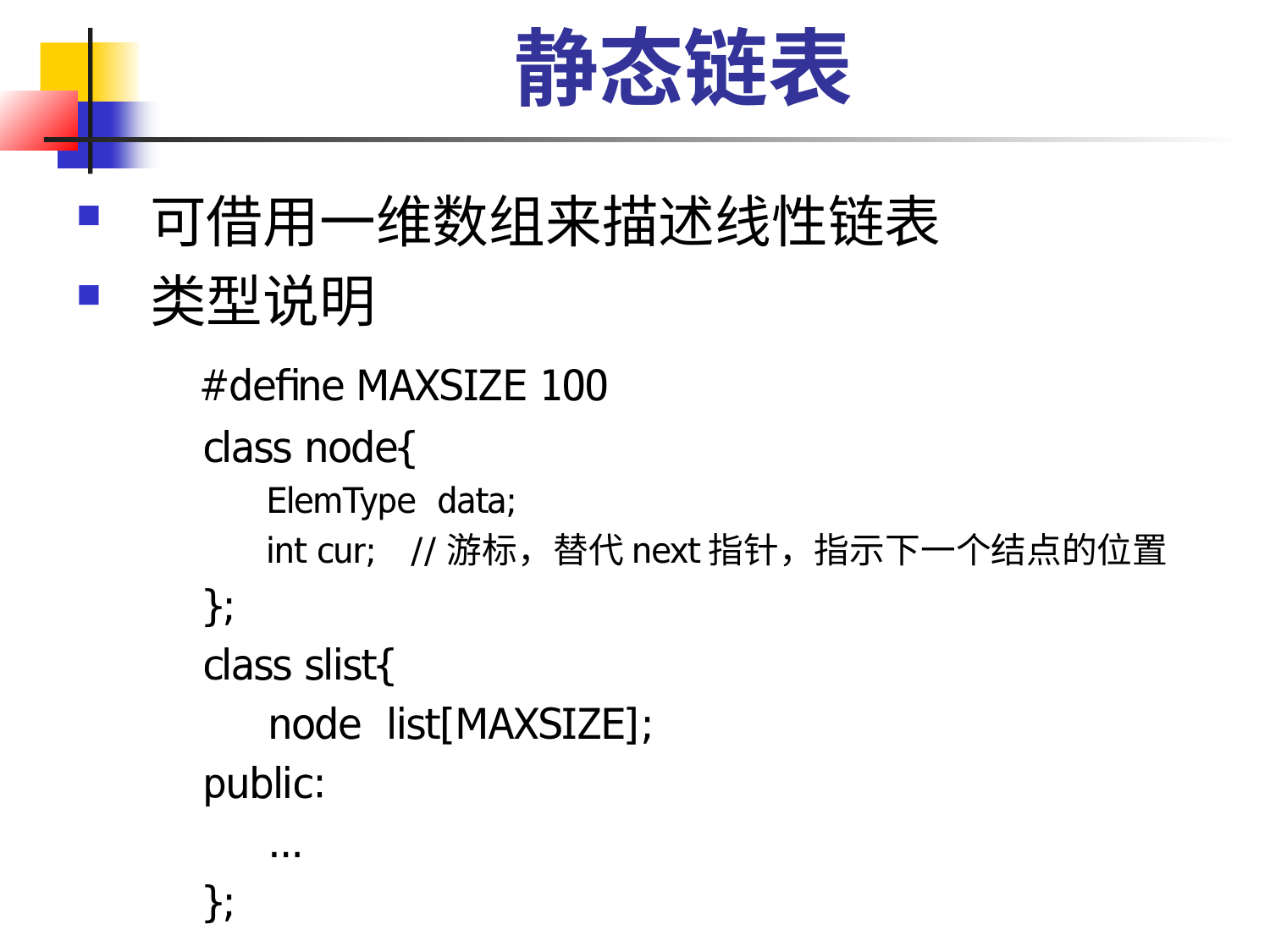

静态链表
 可借用一维数组来描述线性链表
 类型说明
       #define MAXSIZE 100
class node{
ElemType  data;
int cur;   //游标，替代next指针，指示下一个结点的位置
};
class slist{
     node  list[MAXSIZE];
public:
     …
};